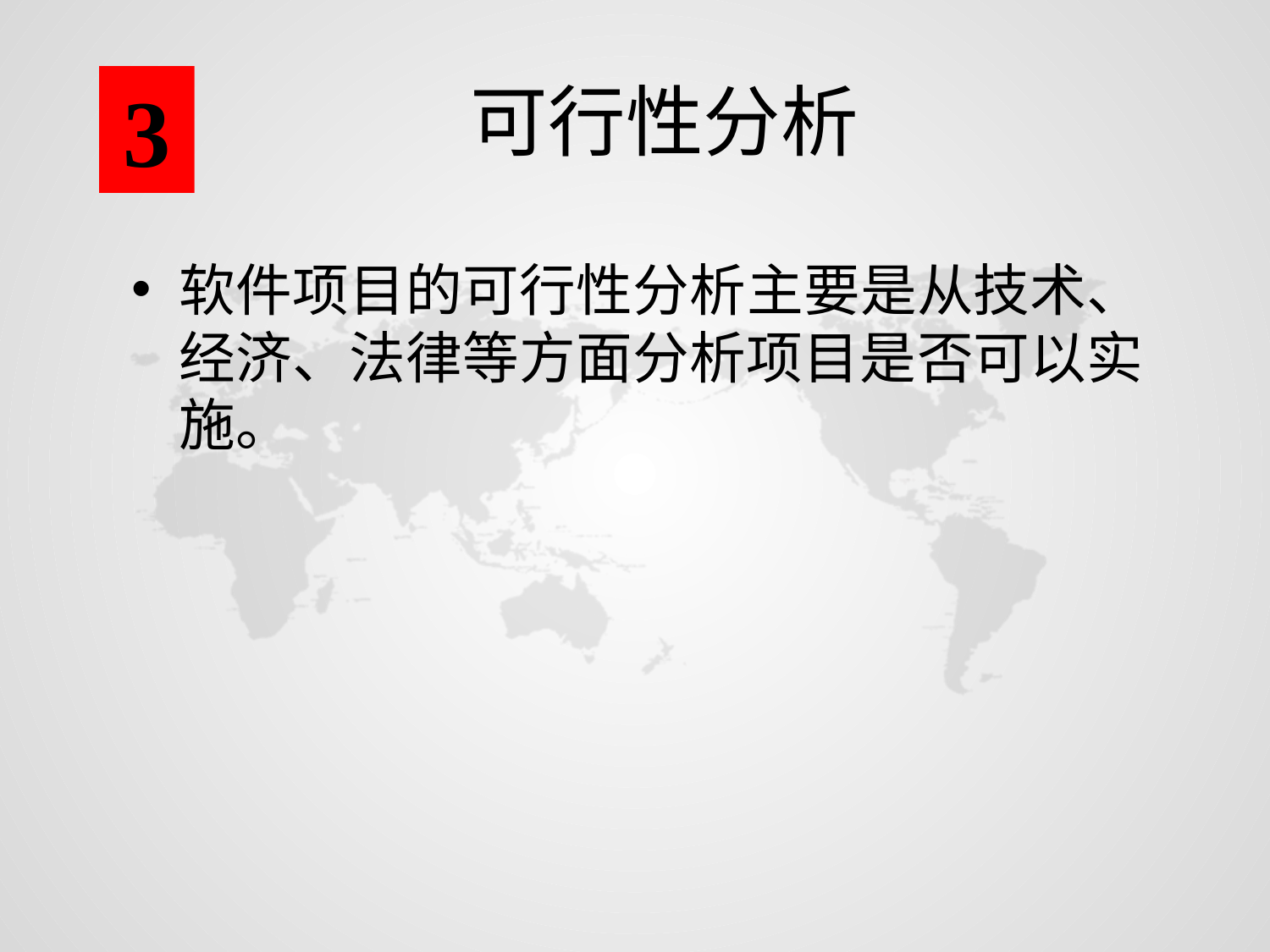

# 可行性分析
3
软件项目的可行性分析主要是从技术、经济、法律等方面分析项目是否可以实施。